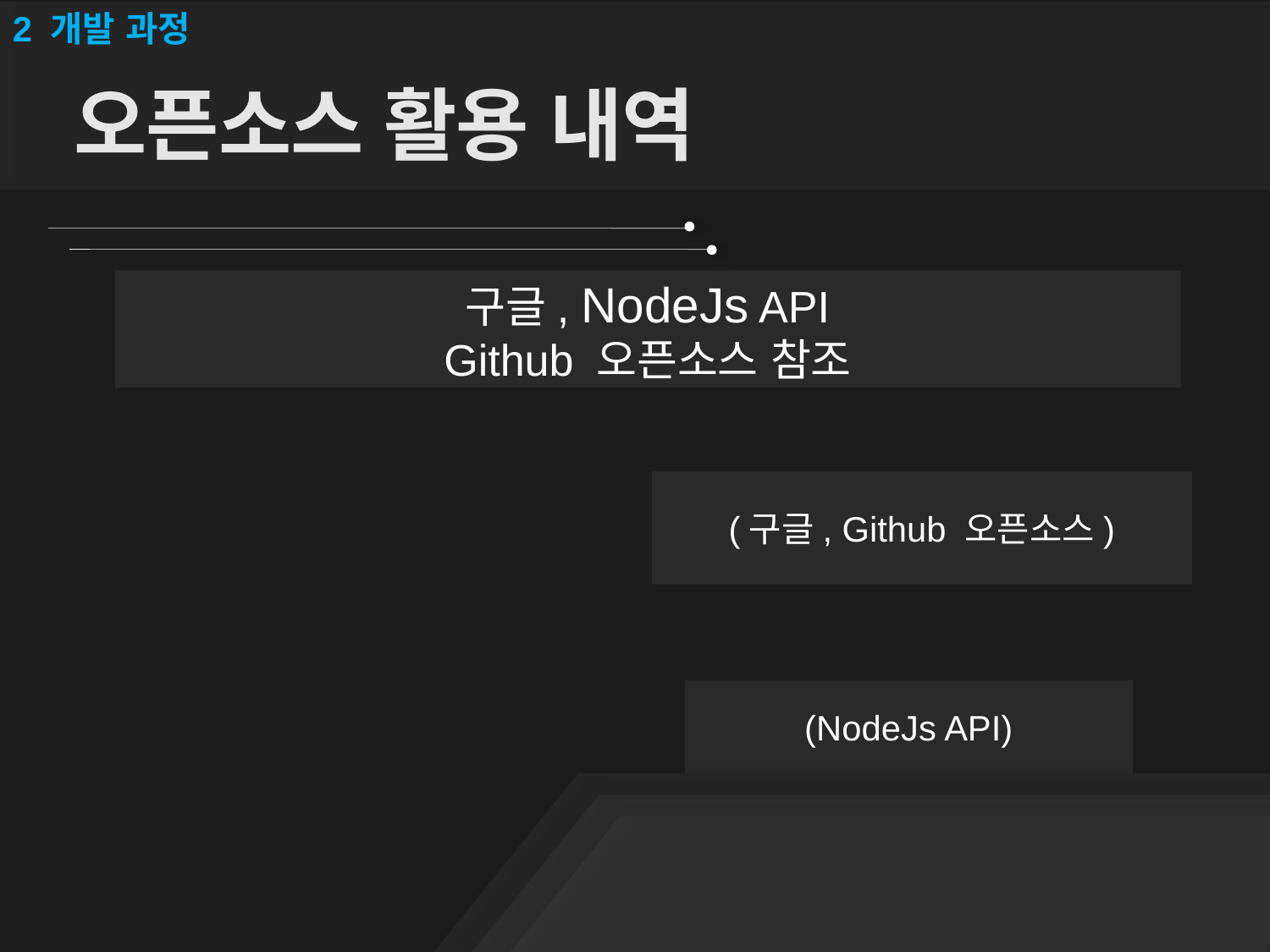

2 개발 과정

# 오픈소스 활용 내역

구글, NodeJs API
Github 오픈소스 참조
(구글, Github 오픈소스)
(NodeJs API)